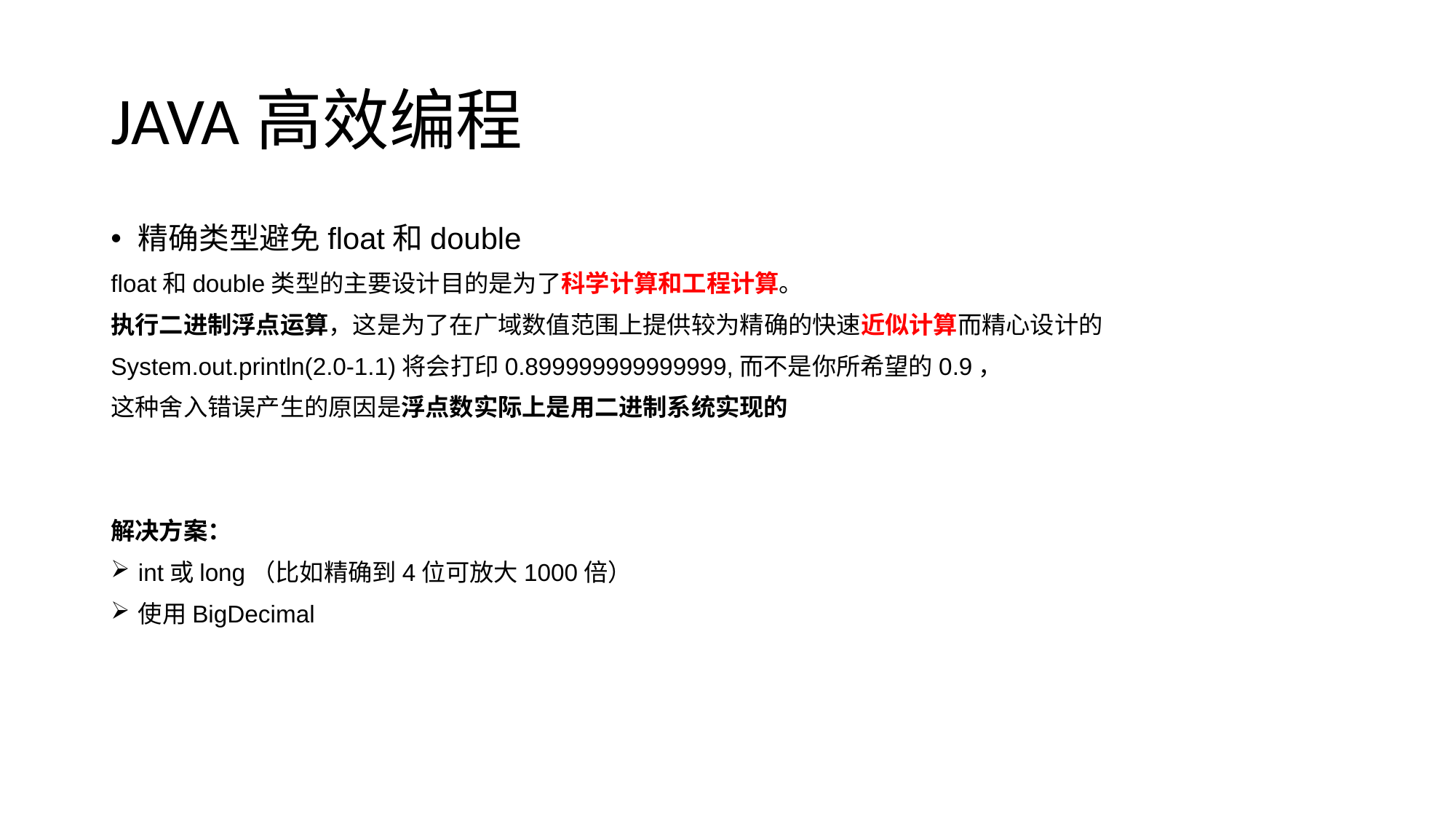

# JAVA高效编程
精确类型避免float和double
float和double类型的主要设计目的是为了科学计算和工程计算。
执行二进制浮点运算，这是为了在广域数值范围上提供较为精确的快速近似计算而精心设计的
System.out.println(2.0-1.1)将会打印0.899999999999999,而不是你所希望的0.9，
这种舍入错误产生的原因是浮点数实际上是用二进制系统实现的

解决方案：
int或long（比如精确到4位可放大1000倍）
使用BigDecimal